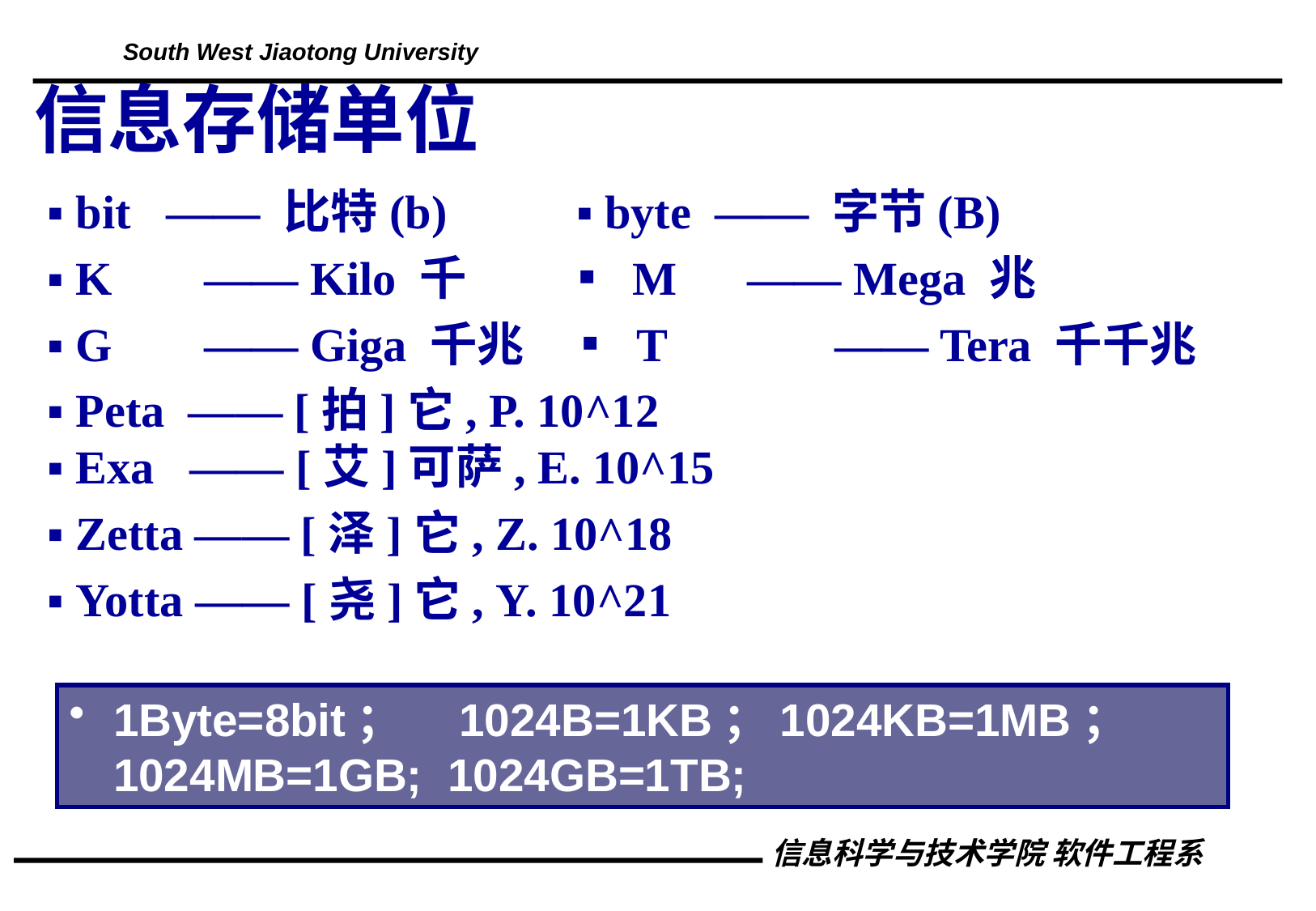

# 信息存储单位
▪ bit   —— 比特(b)           ▪ byte  —— 字节(B)
▪ K	   —— Kilo 千         ▪ M      —— Mega 兆
▪ G	   —— Giga 千兆    ▪ T	     —— Tera 千千兆
▪ Peta  —— [拍]它, P. 10^12
▪ Exa   —— [艾]可萨, E. 10^15
▪ Zetta —— [泽]它, Z. 10^18
▪ Yotta —— [尧]它, Y. 10^21

1Byte=8bit；　1024B=1KB；1024KB=1MB；      1024MB=1GB;  1024GB=1TB;